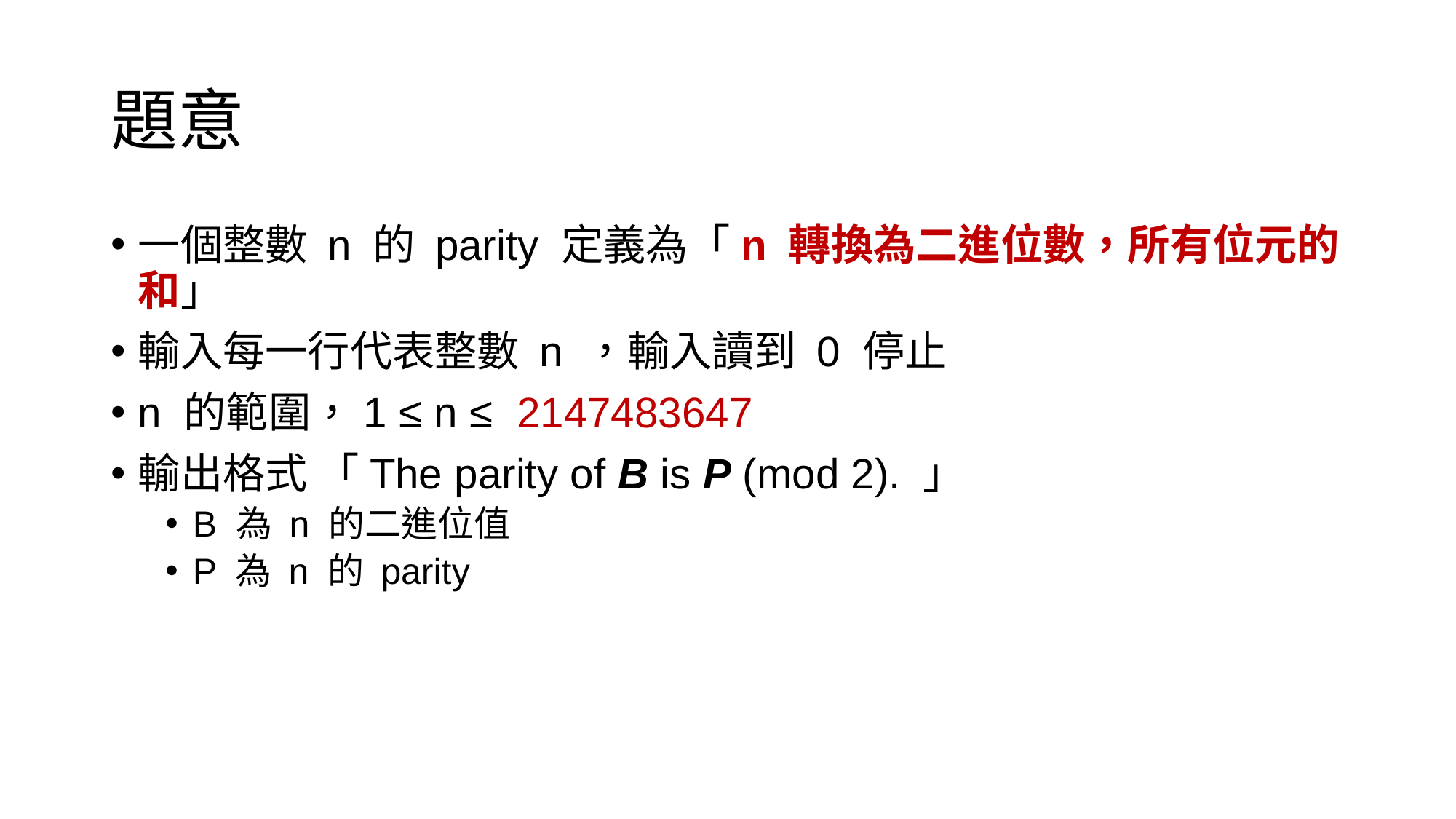

# 題意
一個整數 n 的 parity 定義為「n 轉換為二進位數，所有位元的和」
輸入每一行代表整數 n ，輸入讀到 0 停止
n 的範圍，1 ≤ n ≤  2147483647
輸出格式 「The parity of B is P (mod 2). 」
B 為 n 的二進位值
P 為 n 的 parity